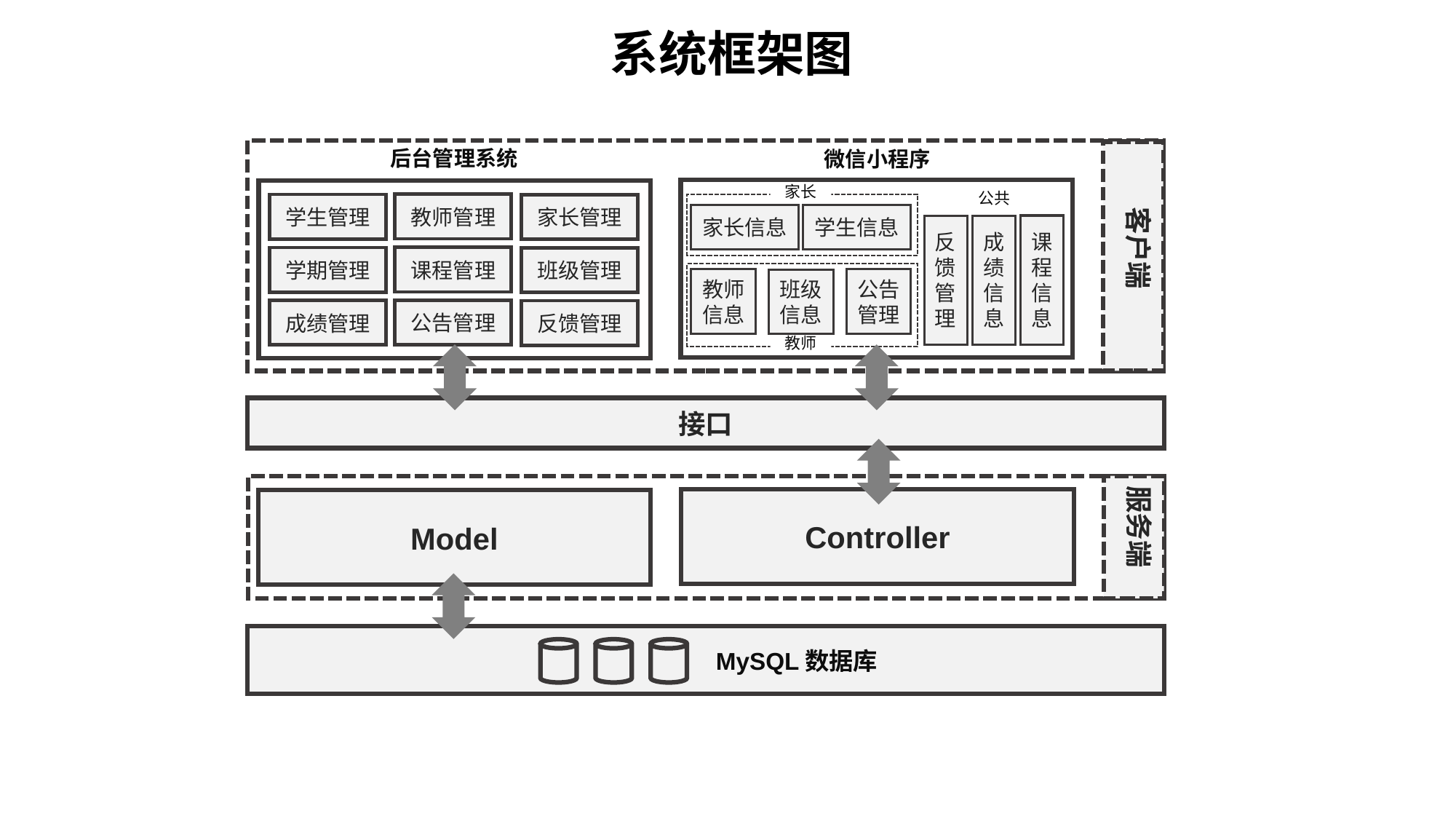

系统框架图
后台管理系统
微信小程序

家长

公共
教师管理

学生管理
家长管理
客户端
家长信息
学生信息
课
程
信
息
成
绩
信
息
反
馈
管
理
课程管理
学期管理
班级管理

教师
信息
公告
管理
班级
信息
公告管理
成绩管理
反馈管理
教师

接口

服务端

Controller
Model

MySQL数据库